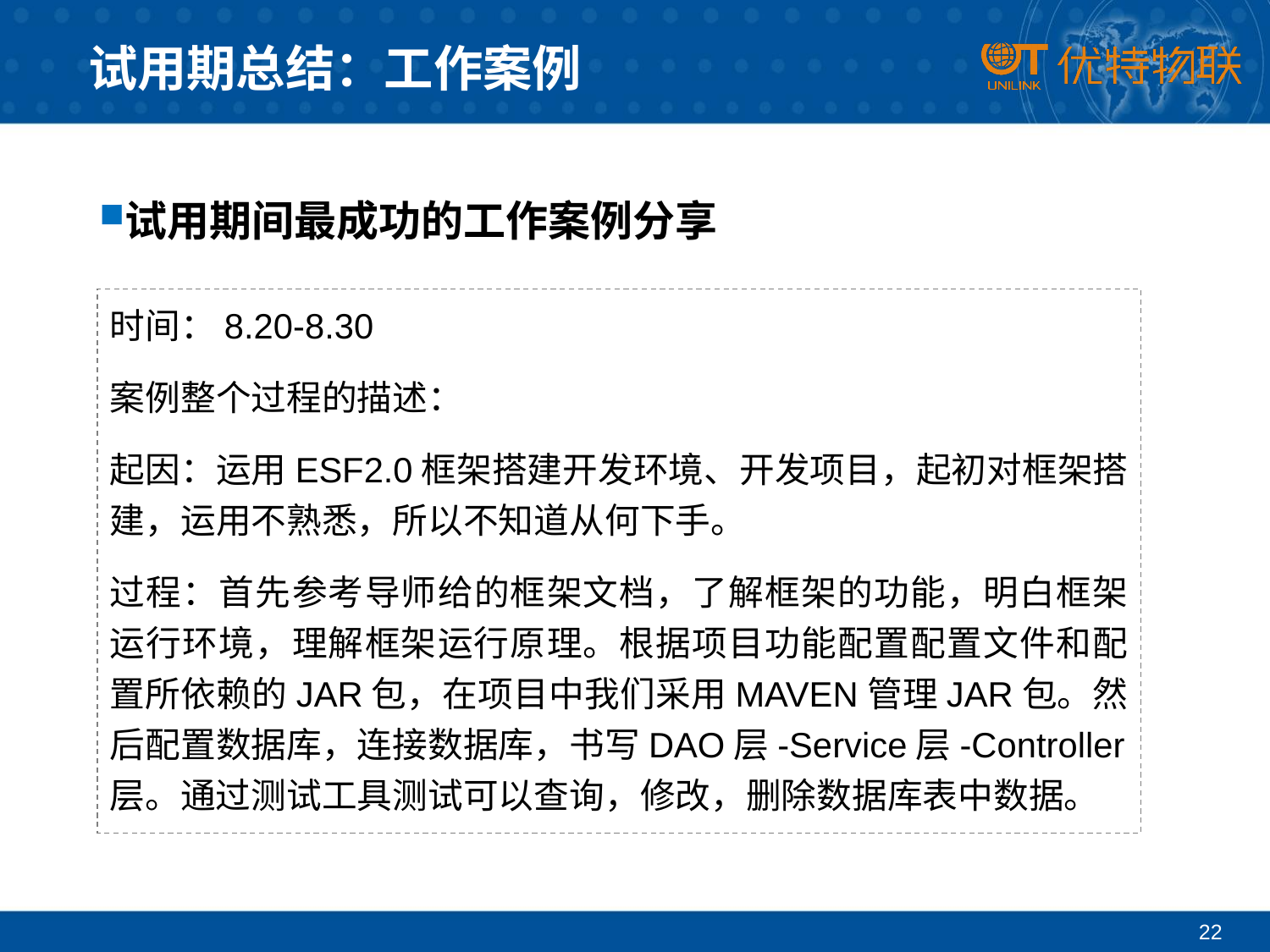

# 试用期总结：工作案例
试用期间最成功的工作案例分享

时间：8.20-8.30
案例整个过程的描述：
起因：运用ESF2.0框架搭建开发环境、开发项目，起初对框架搭建，运用不熟悉，所以不知道从何下手。
过程：首先参考导师给的框架文档，了解框架的功能，明白框架运行环境，理解框架运行原理。根据项目功能配置配置文件和配置所依赖的JAR包，在项目中我们采用MAVEN管理JAR包。然后配置数据库，连接数据库，书写DAO层-Service层-Controller层。通过测试工具测试可以查询，修改，删除数据库表中数据。
22